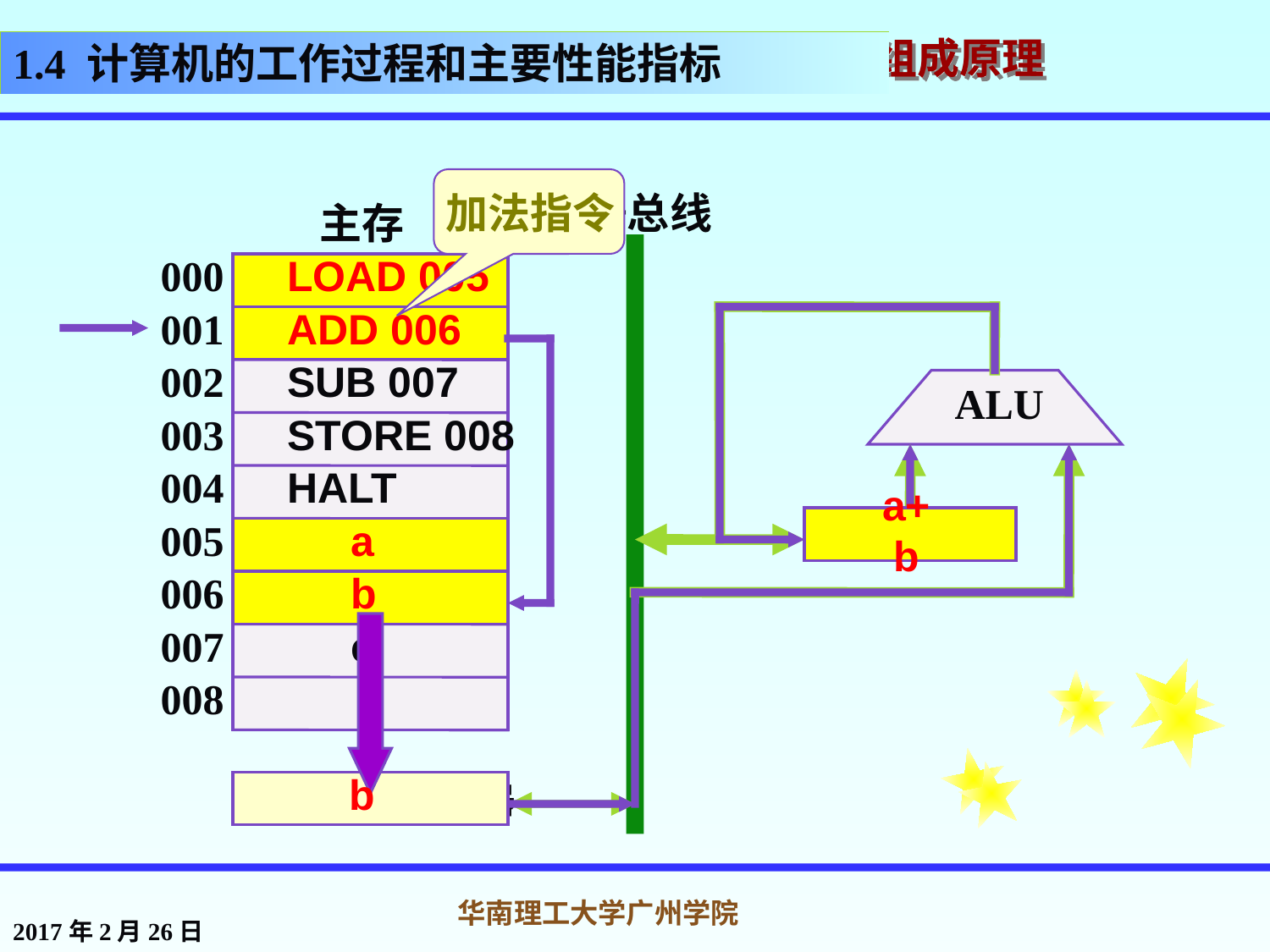

1.4 计算机的工作过程和主要性能指标

加法指令
数据总线

ALU

累加器

存储器数据寄存器

主存
000
LOAD 005

001
ADD 006

002
SUB 007

003
STORE 008

004
HALT

005
a

006
b

007
c

008

LOAD 005

ADD 006

a+b
a
a

b

a
b

2017年2月26日